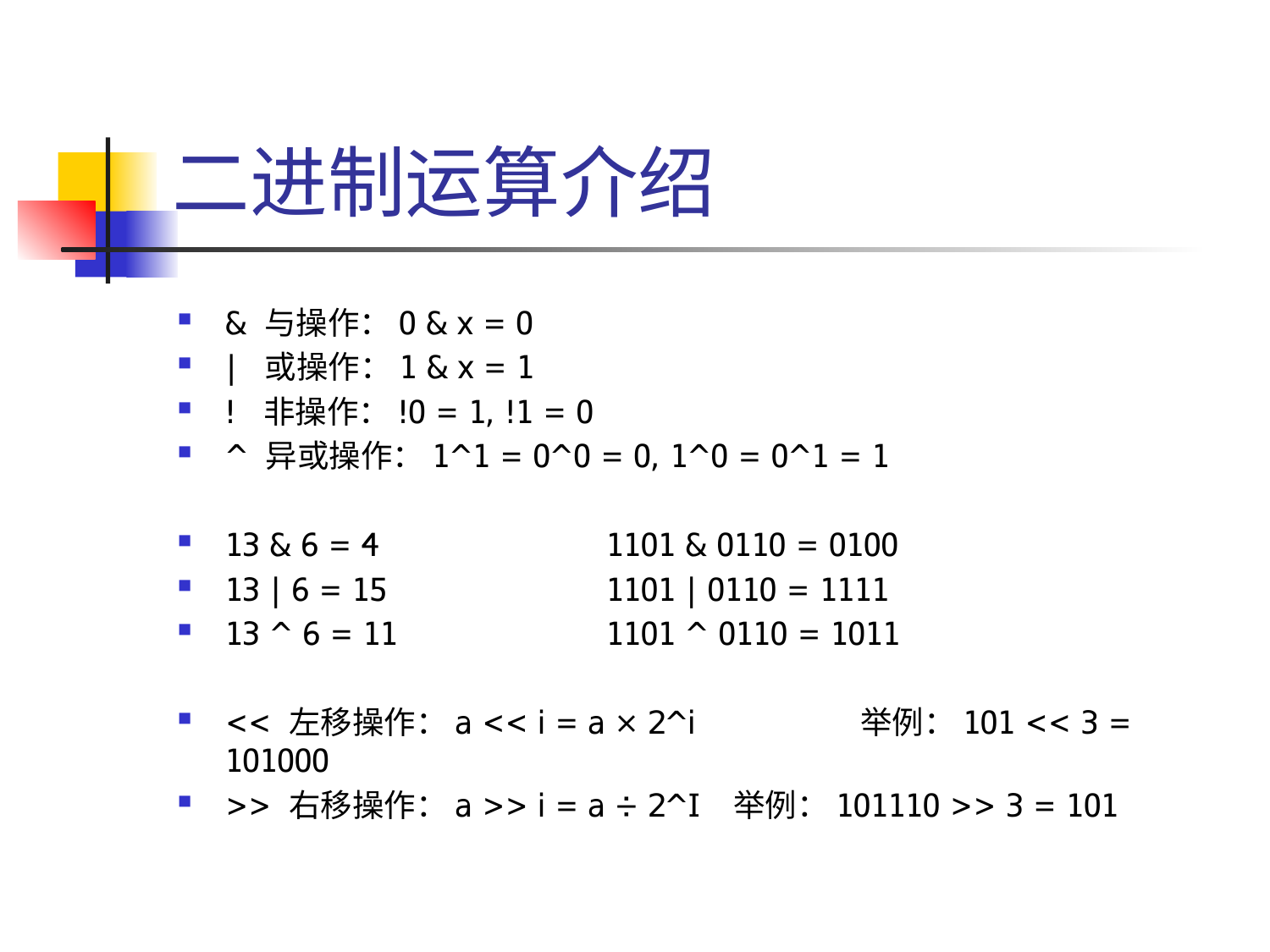

# 二进制运算介绍
& 与操作：0 & x = 0
|  或操作：1 & x = 1
!  非操作：!0 = 1, !1 = 0
^ 异或操作：1^1 = 0^0 = 0, 1^0 = 0^1 = 1

13 & 6 = 4		1101 & 0110 = 0100
13 | 6 = 15		1101 | 0110 = 1111
13 ^ 6 = 11		1101 ^ 0110 = 1011

<< 左移操作：a << i = a × 2^i		举例：101 << 3 = 101000
>> 右移操作：a >> i = a ÷ 2^I	举例：101110 >> 3 = 101